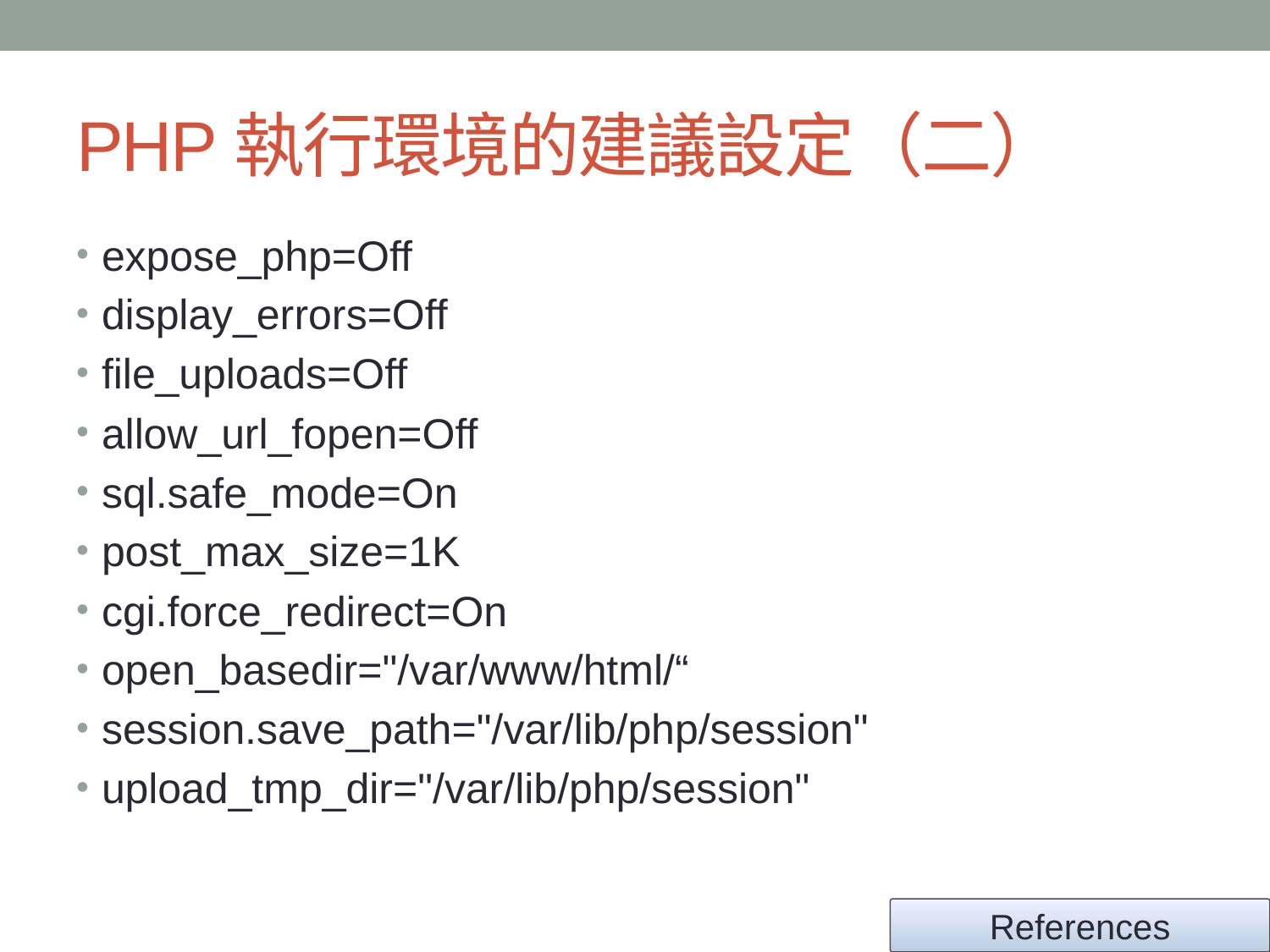

# PHP執行環境的建議設定（二）
expose_php=Off
display_errors=Off
file_uploads=Off
allow_url_fopen=Off
sql.safe_mode=On
post_max_size=1K
cgi.force_redirect=On
open_basedir="/var/www/html/“
session.save_path="/var/lib/php/session"
upload_tmp_dir="/var/lib/php/session"
References